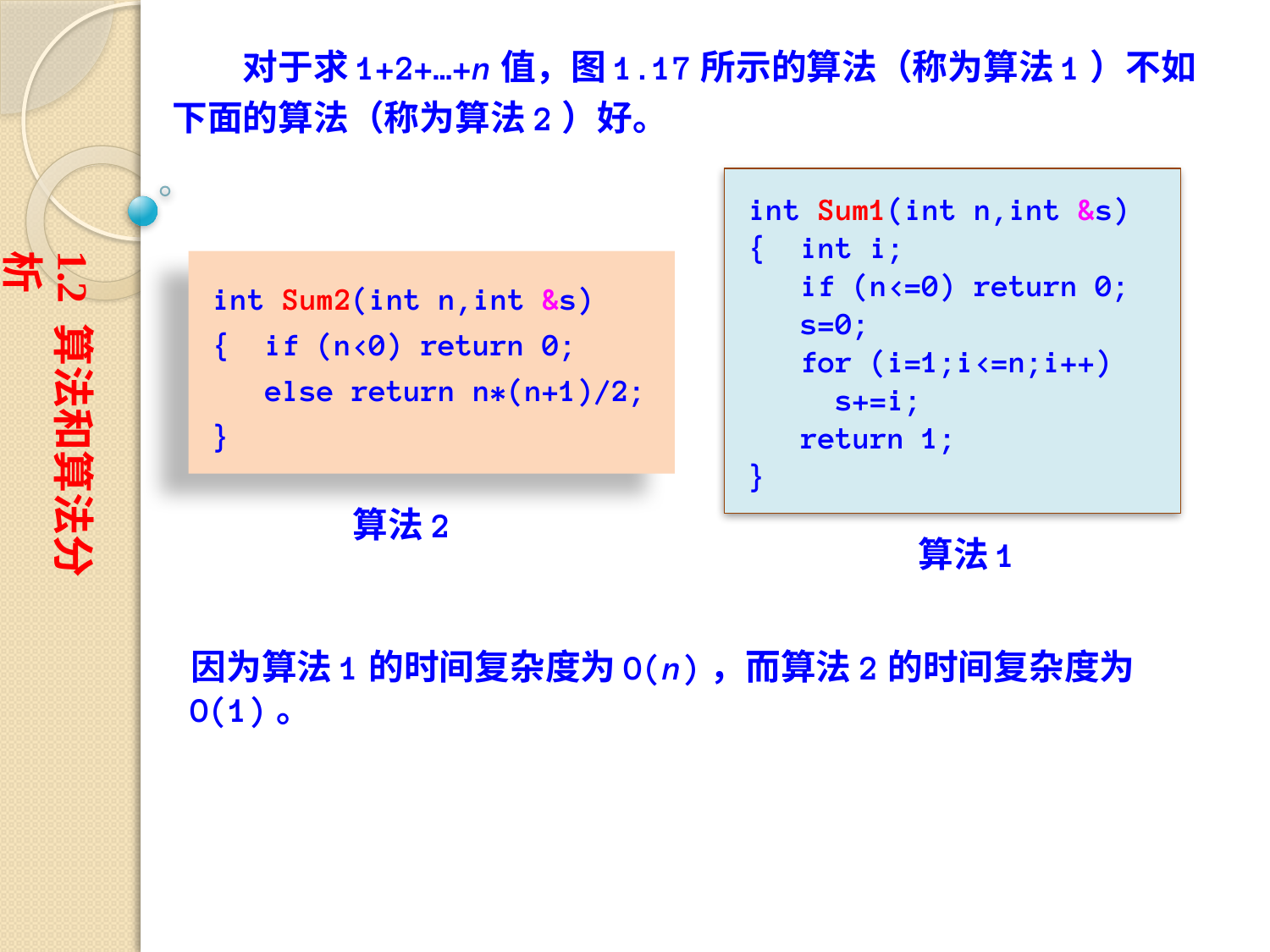

对于求1+2+…+n值，图1.17所示的算法（称为算法1）不如下面的算法（称为算法2）好。
int Sum1(int n,int &s)
{  int i;
   if (n<=0) return 0;
   s=0;
   for (i=1;i<=n;i++)
     s+=i;
   return 1;
}
1.2 算法和算法分析
int Sum2(int n,int &s)
{  if (n<0) return 0;
   else return n*(n+1)/2;
}
算法2
算法1
因为算法1的时间复杂度为O(n)，而算法2的时间复杂度为O(1)。